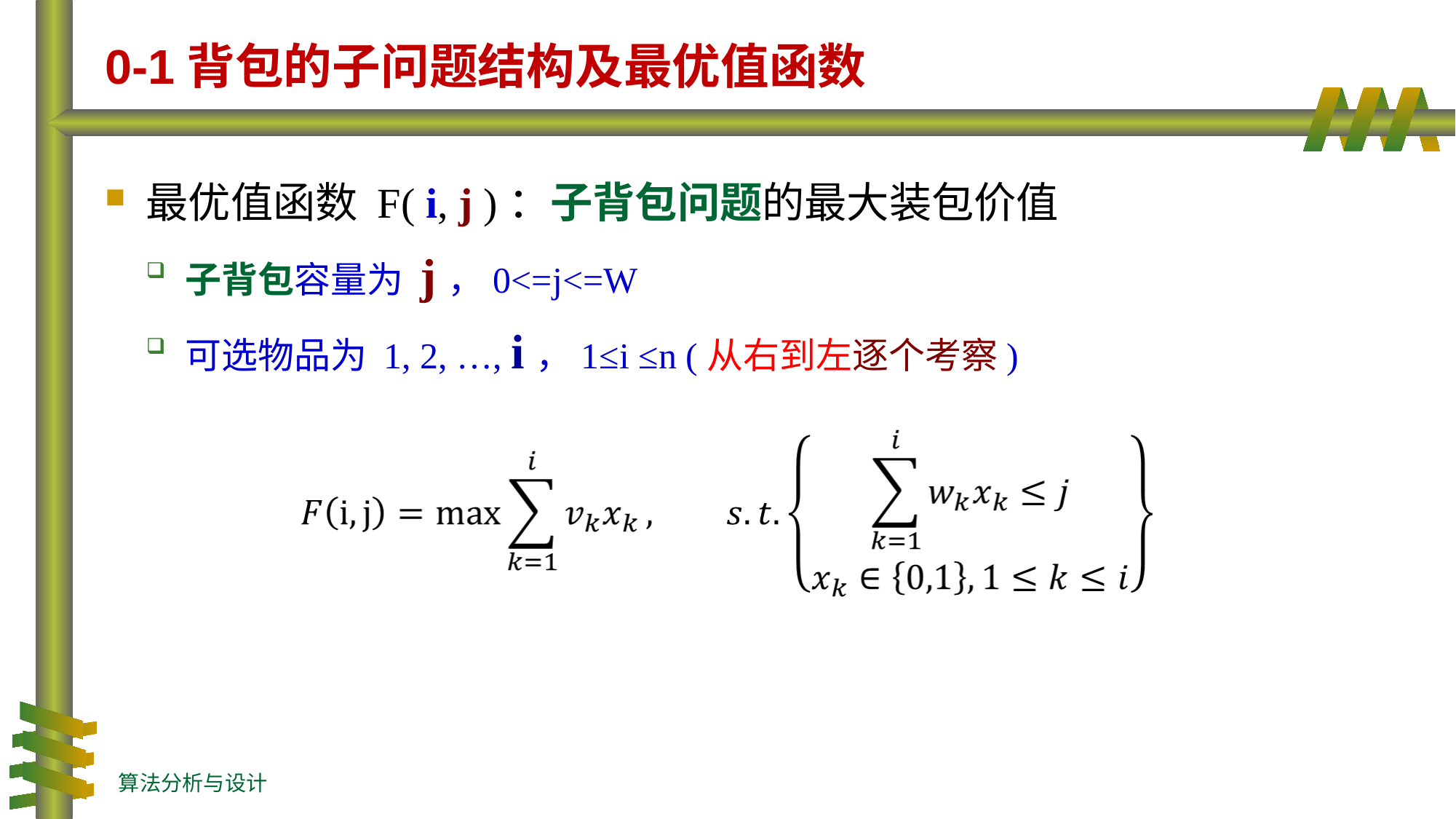

# 0-1背包的子问题结构及最优值函数
最优值函数 F( i, j )：子背包问题的最大装包价值
子背包容量为 j，0<=j<=W
可选物品为 1, 2, …, i，1≤i ≤n (从右到左逐个考察)

算法分析与设计